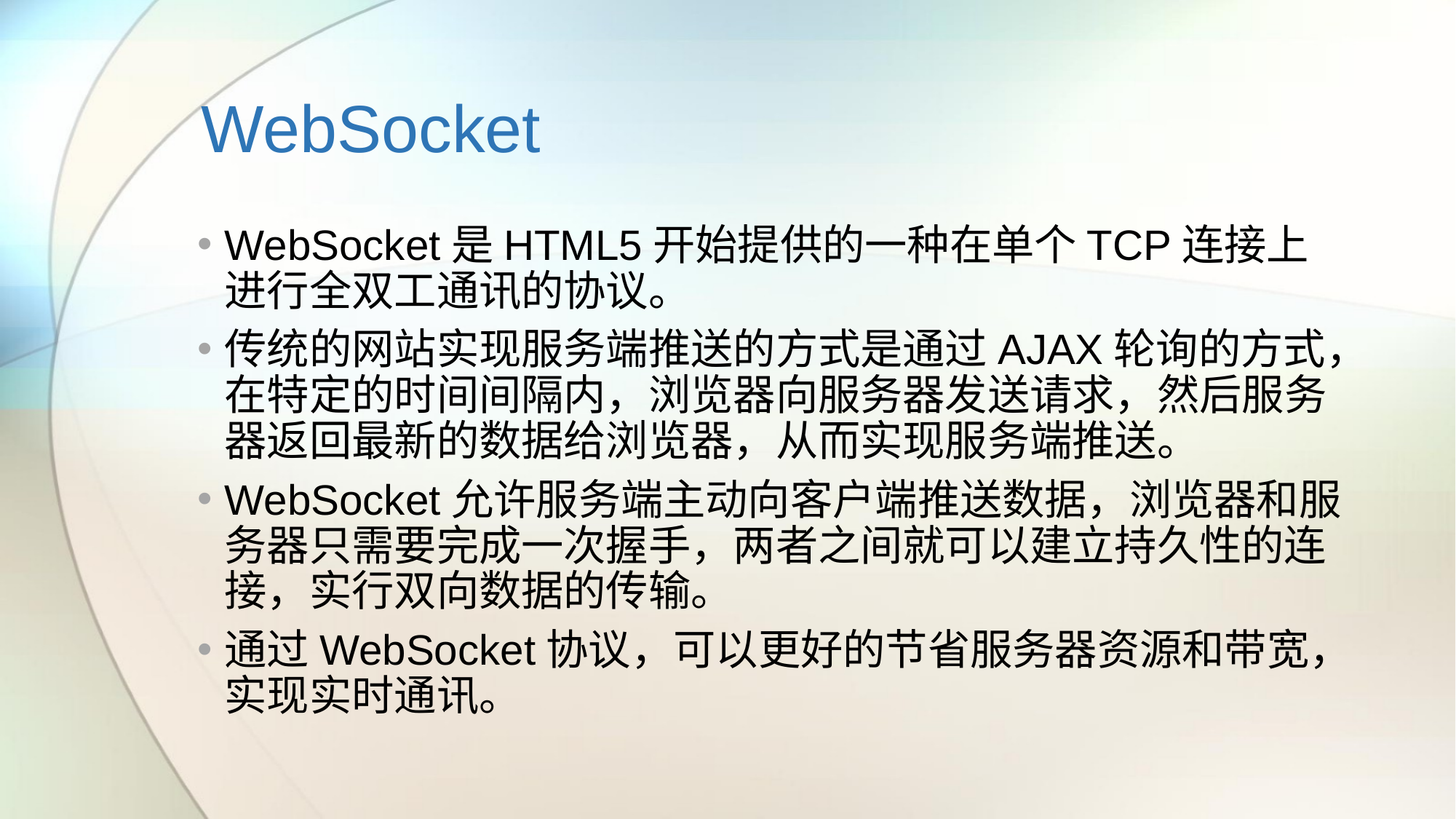

# WebSocket
WebSocket是HTML5开始提供的一种在单个TCP连接上进行全双工通讯的协议。
传统的网站实现服务端推送的方式是通过AJAX轮询的方式，在特定的时间间隔内，浏览器向服务器发送请求，然后服务器返回最新的数据给浏览器，从而实现服务端推送。
WebSocket允许服务端主动向客户端推送数据，浏览器和服务器只需要完成一次握手，两者之间就可以建立持久性的连接，实行双向数据的传输。
通过WebSocket协议，可以更好的节省服务器资源和带宽，实现实时通讯。